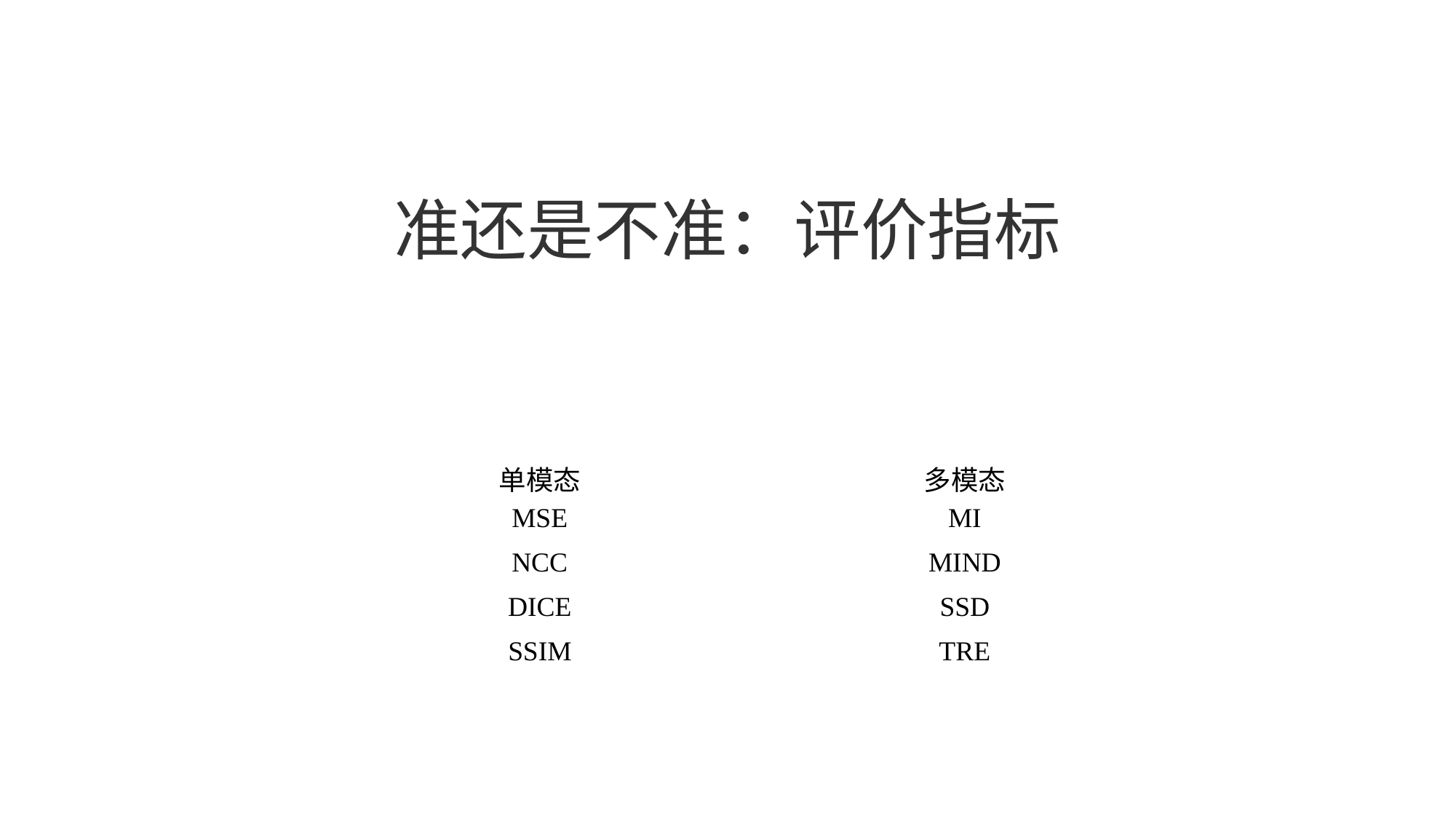

准还是不准：评价指标
| 单模态 | 多模态 |
| --- | --- |
| MSE | MI |
| NCC | MIND |
| DICE | SSD |
| SSIM | TRE |